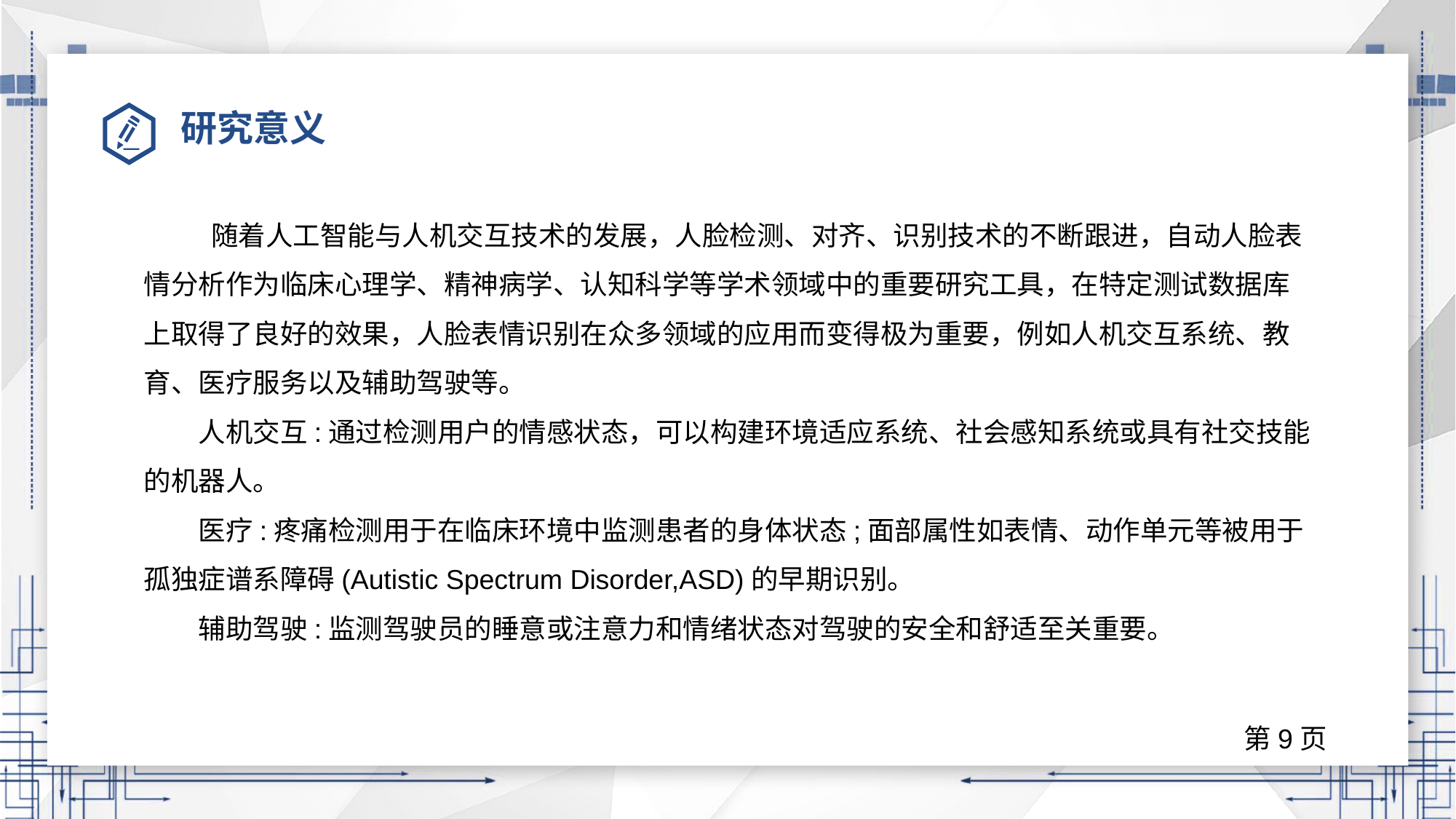

# 研究意义
 随着人工智能与人机交互技术的发展，人脸检测、对齐、识别技术的不断跟进，自动人脸表情分析作为临床心理学、精神病学、认知科学等学术领域中的重要研究工具，在特定测试数据库上取得了良好的效果，人脸表情识别在众多领域的应用而变得极为重要，例如人机交互系统、教育、医疗服务以及辅助驾驶等。
人机交互:通过检测用户的情感状态，可以构建环境适应系统、社会感知系统或具有社交技能的机器人。
医疗:疼痛检测用于在临床环境中监测患者的身体状态;面部属性如表情、动作单元等被用于孤独症谱系障碍(Autistic Spectrum Disorder,ASD)的早期识别。
辅助驾驶:监测驾驶员的睡意或注意力和情绪状态对驾驶的安全和舒适至关重要。
第9页